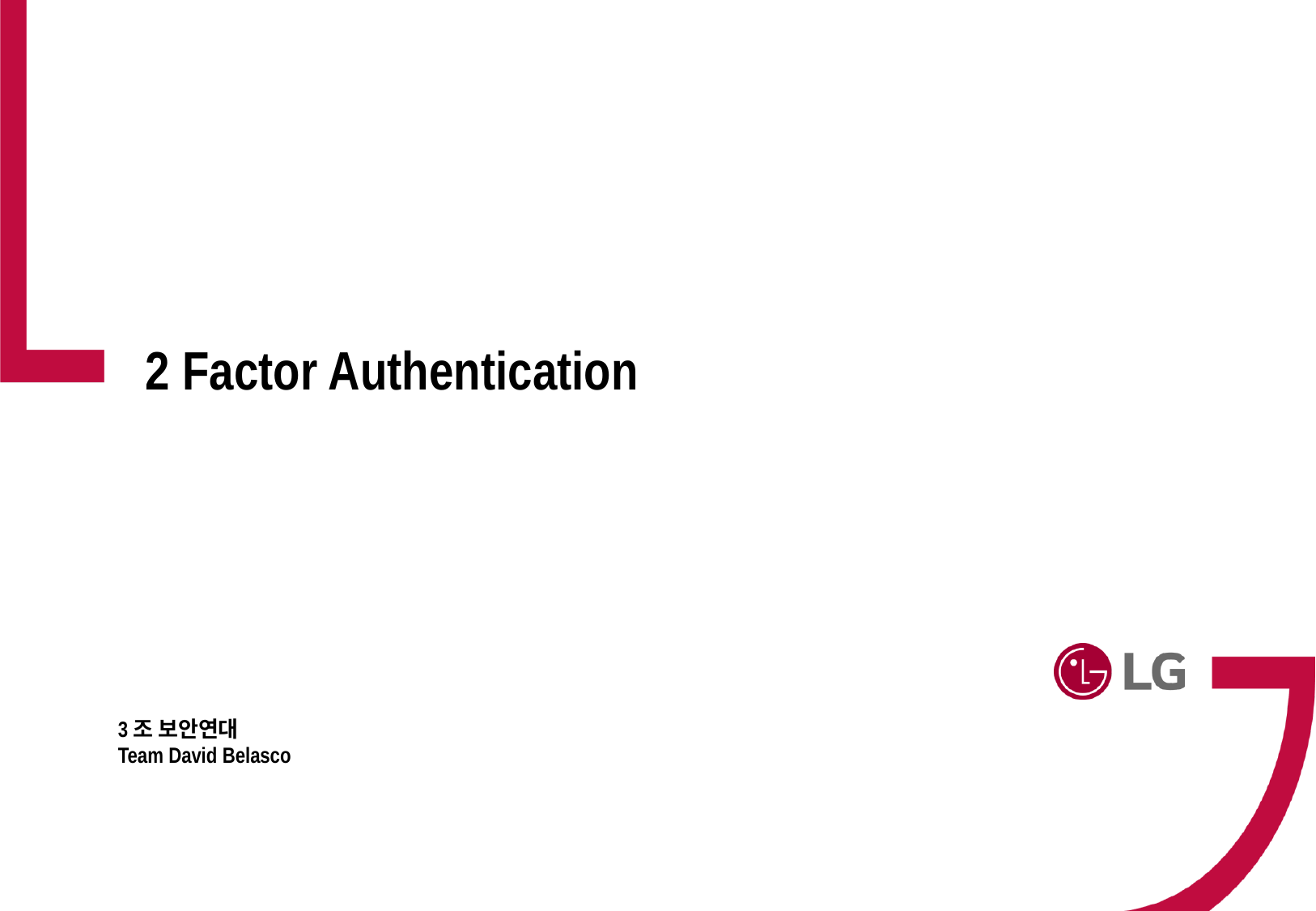

2 Factor Authentication
3조 보안연대
Team David Belasco